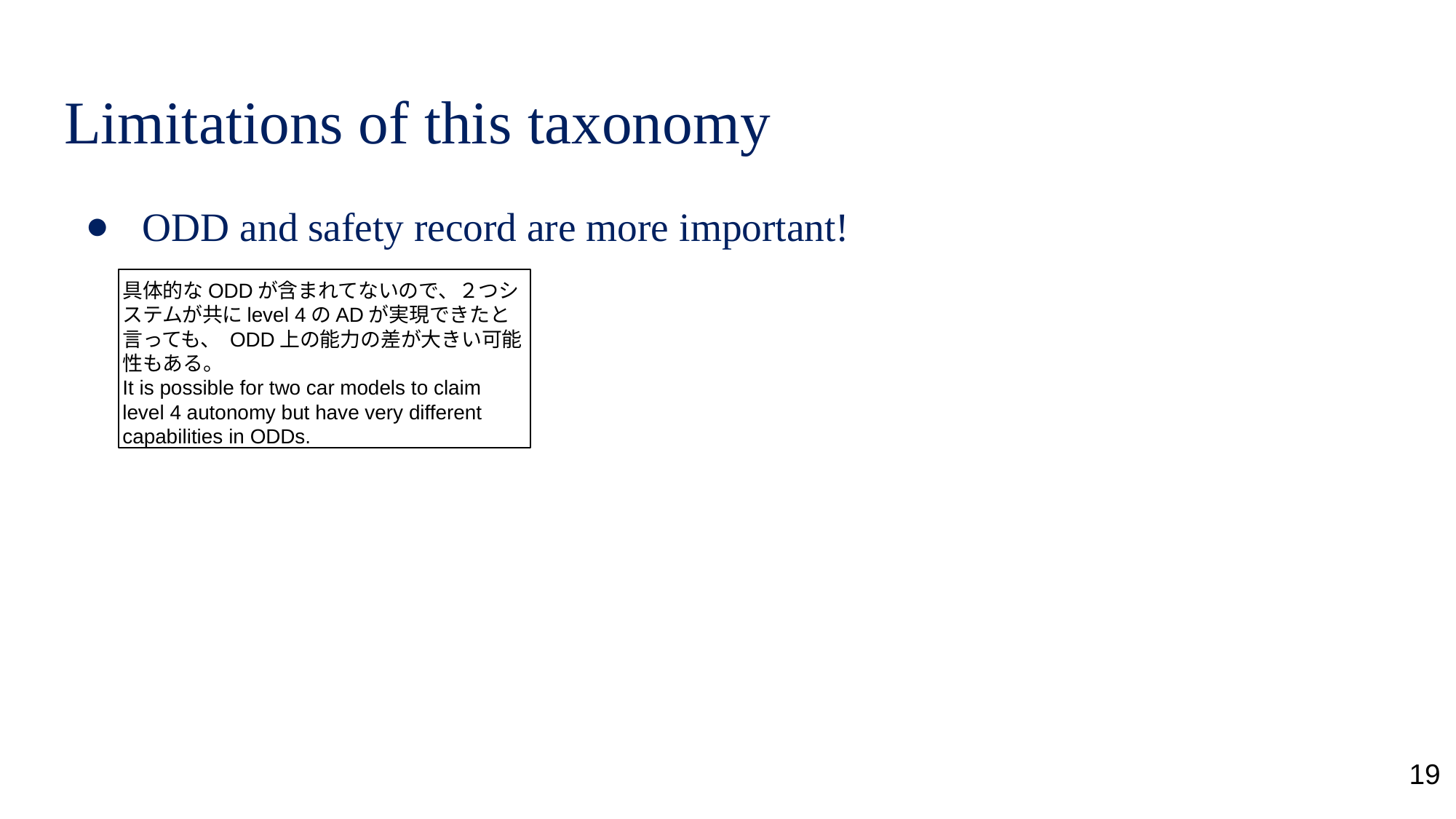

# Limitations of this taxonomy
ODD and safety record are more important!
具体的なODDが含まれてないので、２つシステムが共 にlevel 4のADが実現できたと言っても、 ODD上の能力の差が大きい可能性もある。
It is possible for two car models to claim level 4 autonomy but have very different  capabilities in ODDs.
19